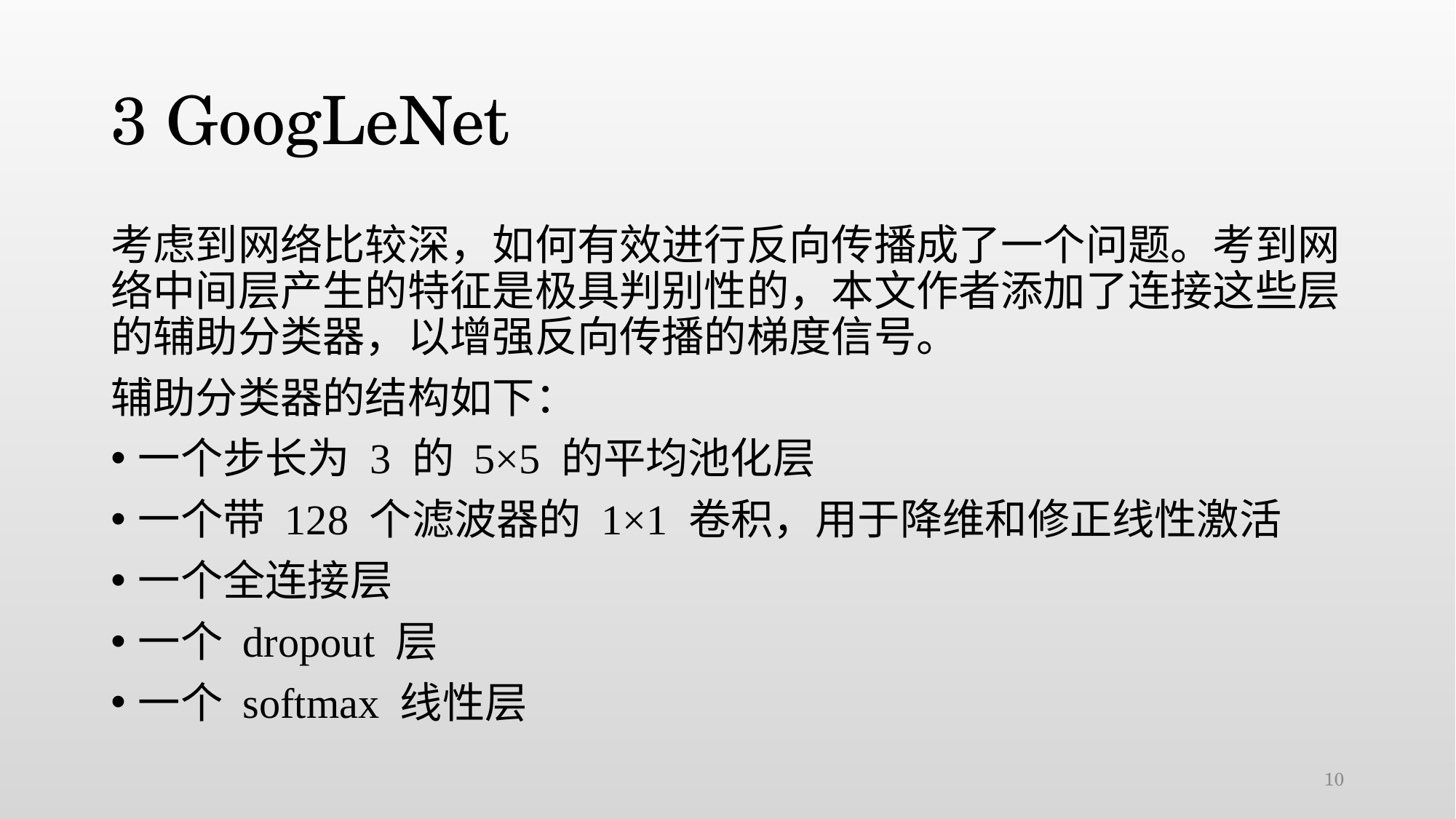

# 3 GoogLeNet
考虑到网络比较深，如何有效进行反向传播成了一个问题。考到网络中间层产生的特征是极具判别性的，本文作者添加了连接这些层的辅助分类器，以增强反向传播的梯度信号。
辅助分类器的结构如下：
一个步长为 3 的 5×5 的平均池化层
一个带 128 个滤波器的 1×1 卷积，用于降维和修正线性激活
一个全连接层
一个 dropout 层
一个 softmax 线性层
10